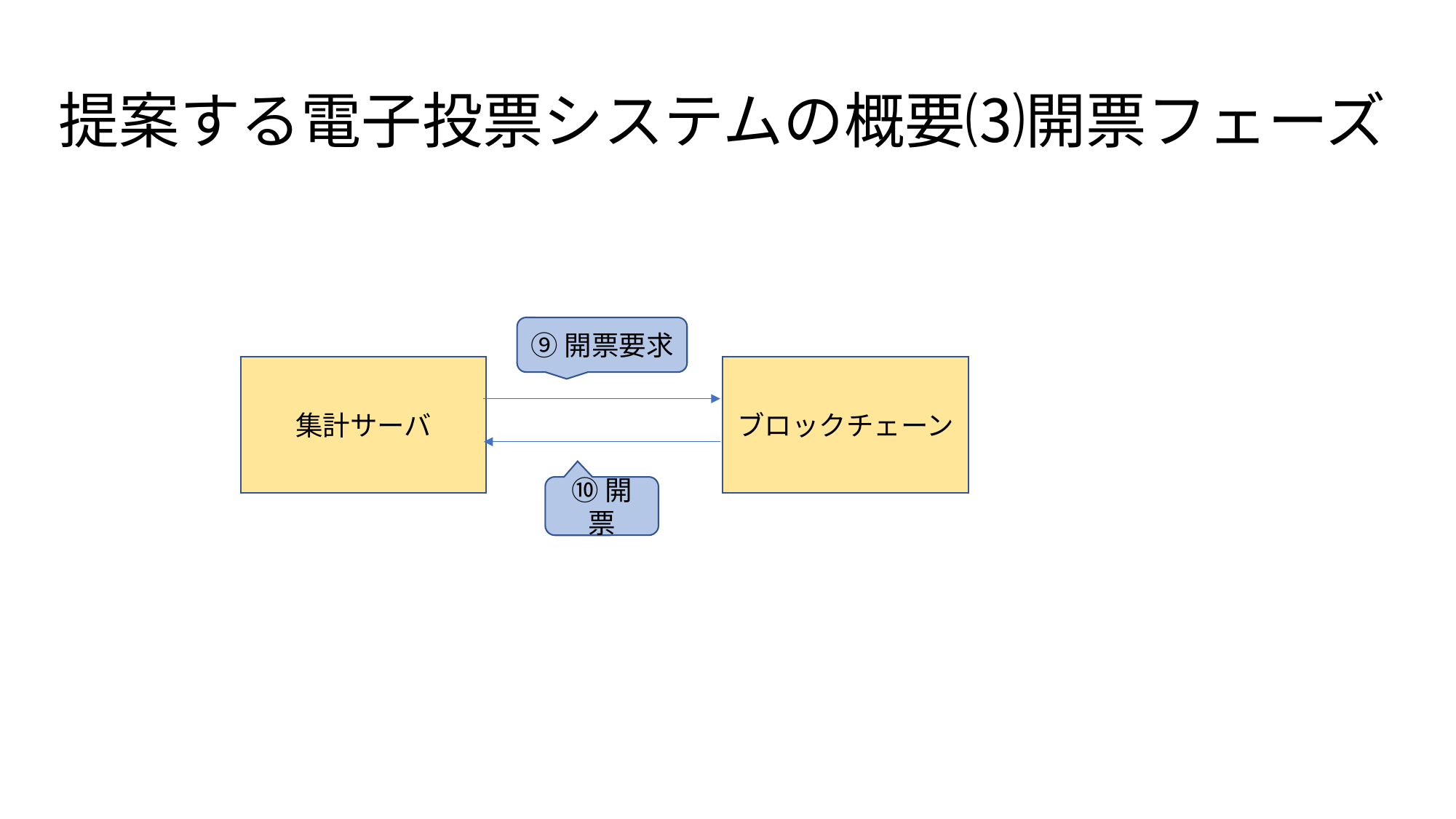

# 提案する電子投票システムの概要⑶開票フェーズ
⑨開票要求
ブロックチェーン
集計サーバ
⑩開票